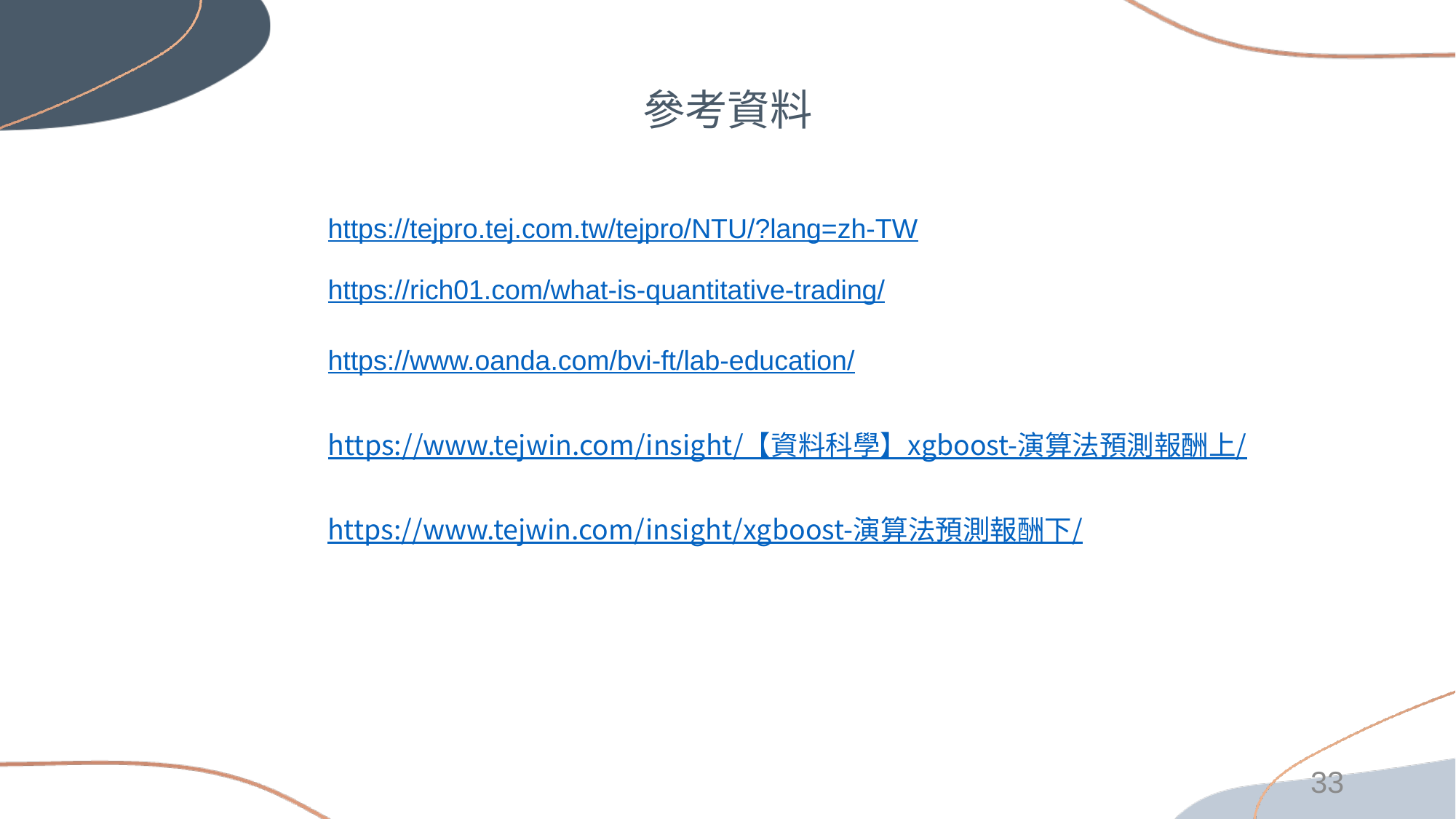

參考資料
https://tejpro.tej.com.tw/tejpro/NTU/?lang=zh-TW
https://rich01.com/what-is-quantitative-trading/
https://www.oanda.com/bvi-ft/lab-education/
https://www.tejwin.com/insight/【資料科學】xgboost-演算法預測報酬上/
https://www.tejwin.com/insight/xgboost-演算法預測報酬下/
33